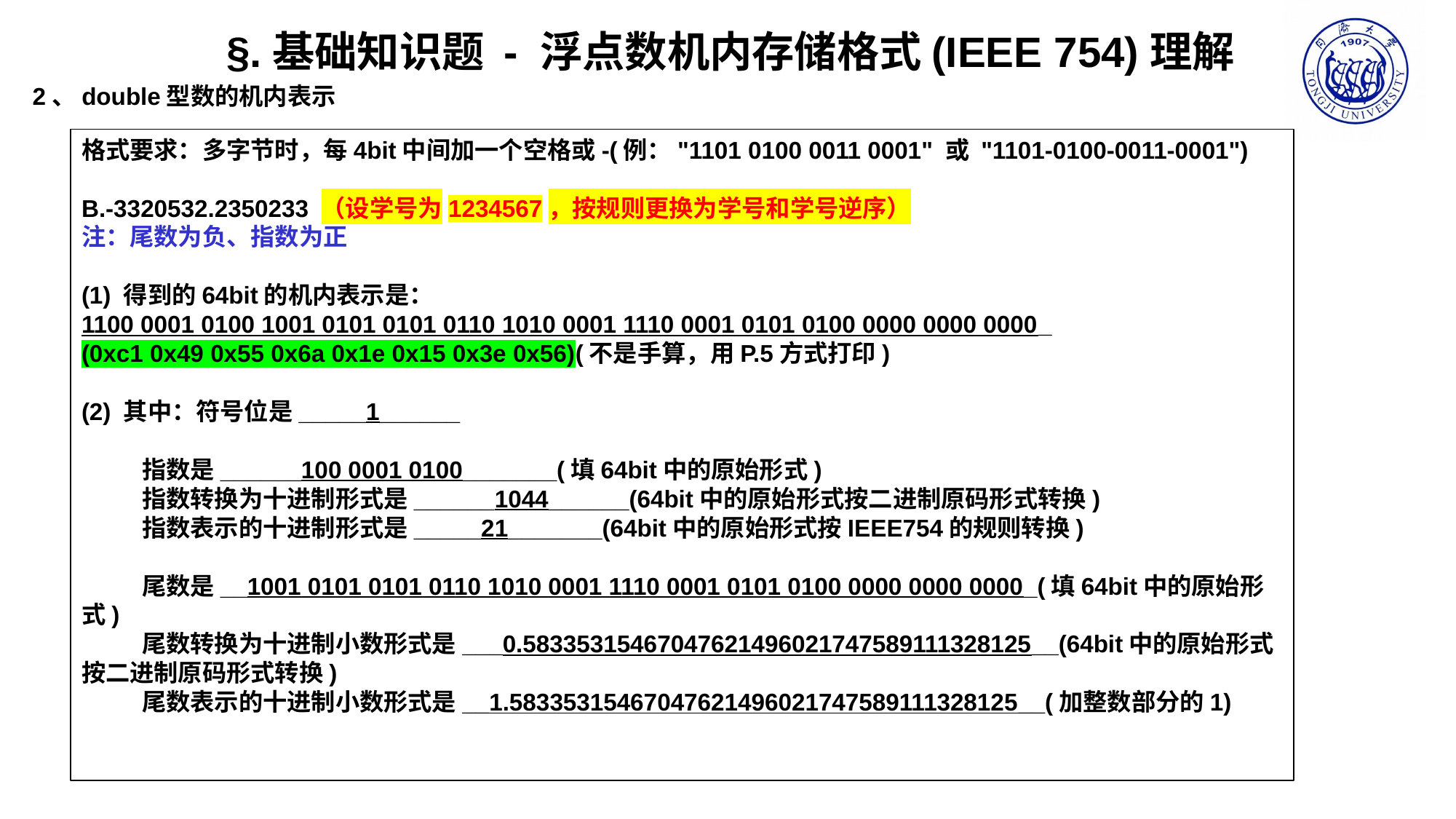

§.基础知识题 - 浮点数机内存储格式(IEEE 754)理解
2、double型数的机内表示
格式要求：多字节时，每4bit中间加一个空格或-(例："1101 0100 0011 0001" 或 "1101-0100-0011-0001")

B.-3320532.2350233 （设学号为1234567，按规则更换为学号和学号逆序）
注：尾数为负、指数为正

(1) 得到的64bit的机内表示是：
1100 0001 0100 1001 0101 0101 0110 1010 0001 1110 0001 0101 0100 0000 0000 0000_
(0xc1 0x49 0x55 0x6a 0x1e 0x15 0x3e 0x56)(不是手算，用P.5方式打印)

(2) 其中：符号位是_____1______

          指数是______100 0001 0100_______(填64bit中的原始形式)
          指数转换为十进制形式是______1044______(64bit中的原始形式按二进制原码形式转换)
          指数表示的十进制形式是_____21_______(64bit中的原始形式按IEEE754的规则转换)

          尾数是__1001 0101 0101 0110 1010 0001 1110 0001 0101 0100 0000 0000 0000_(填64bit中的原始形式)
          尾数转换为十进制小数形式是___0.58335315467047621496021747589111328125__(64bit中的原始形式按二进制原码形式转换)
          尾数表示的十进制小数形式是__1.58335315467047621496021747589111328125__(加整数部分的1)